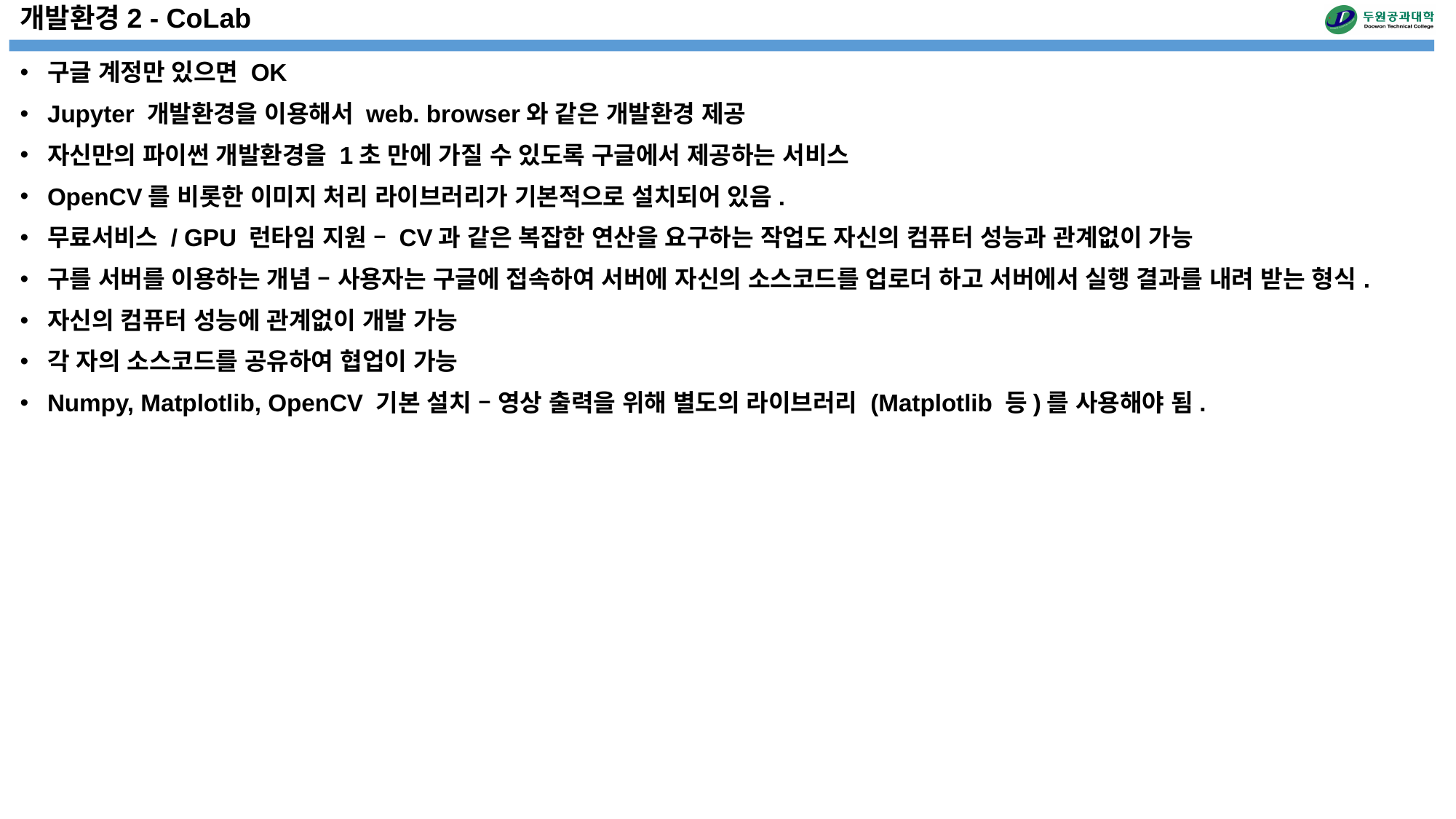

# 개발환경2 - CoLab
구글 계정만 있으면 OK
Jupyter 개발환경을 이용해서 web. browser와 같은 개발환경 제공
자신만의 파이썬 개발환경을 1초 만에 가질 수 있도록 구글에서 제공하는 서비스
OpenCV를 비롯한 이미지 처리 라이브러리가 기본적으로 설치되어 있음.
무료서비스 / GPU 런타임 지원 – CV과 같은 복잡한 연산을 요구하는 작업도 자신의 컴퓨터 성능과 관계없이 가능
구를 서버를 이용하는 개념 – 사용자는 구글에 접속하여 서버에 자신의 소스코드를 업로더 하고 서버에서 실행 결과를 내려 받는 형식.
자신의 컴퓨터 성능에 관계없이 개발 가능
각 자의 소스코드를 공유하여 협업이 가능
Numpy, Matplotlib, OpenCV 기본 설치 – 영상 출력을 위해 별도의 라이브러리 (Matplotlib 등)를 사용해야 됨.